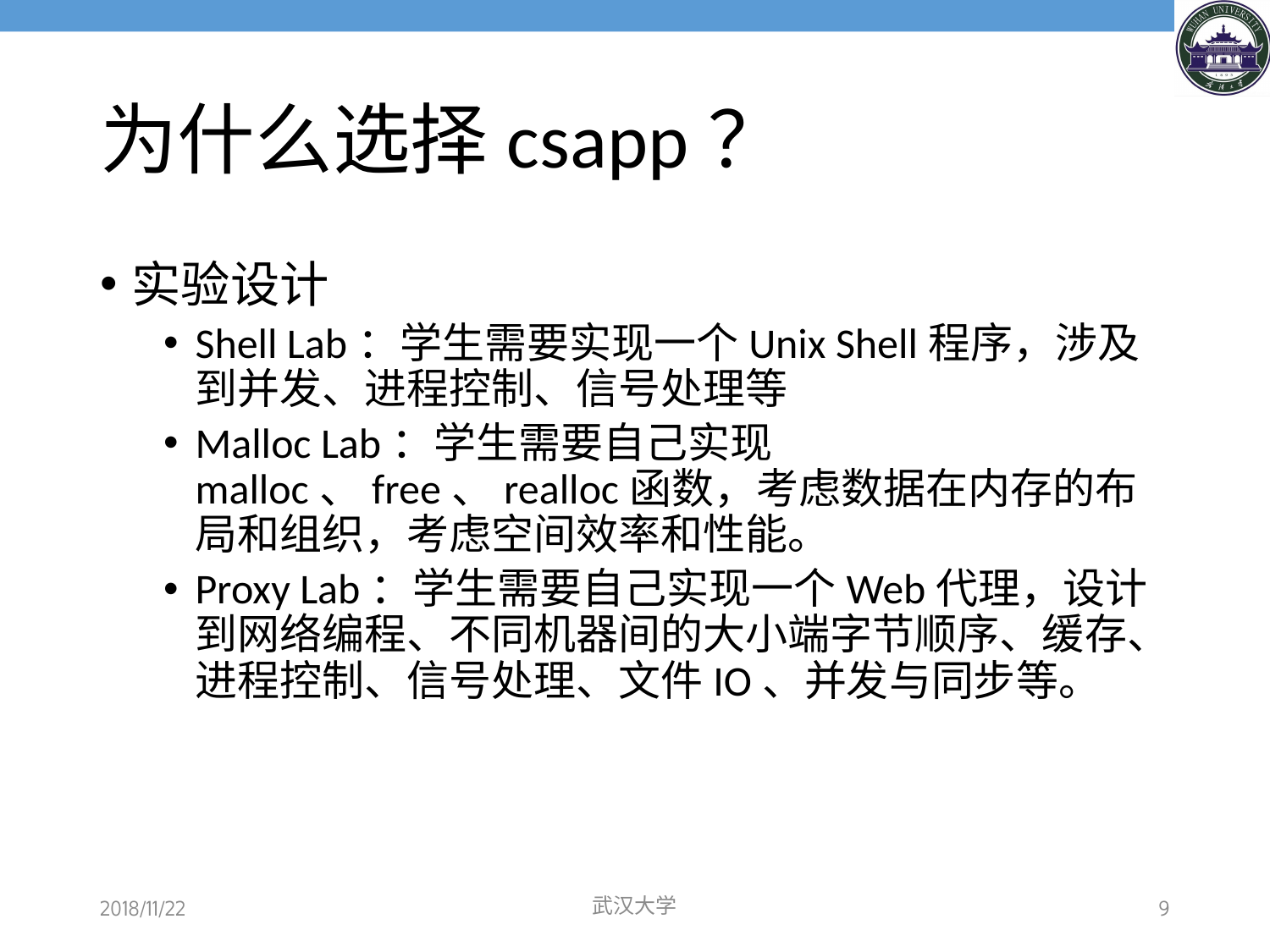

# 为什么选择csapp？
实验设计
Shell Lab：学生需要实现一个Unix Shell程序，涉及到并发、进程控制、信号处理等
Malloc Lab：学生需要自己实现malloc、free、realloc函数，考虑数据在内存的布局和组织，考虑空间效率和性能。
Proxy Lab：学生需要自己实现一个Web代理，设计到网络编程、不同机器间的大小端字节顺序、缓存、进程控制、信号处理、文件IO、并发与同步等。
2018/11/22
武汉大学
9